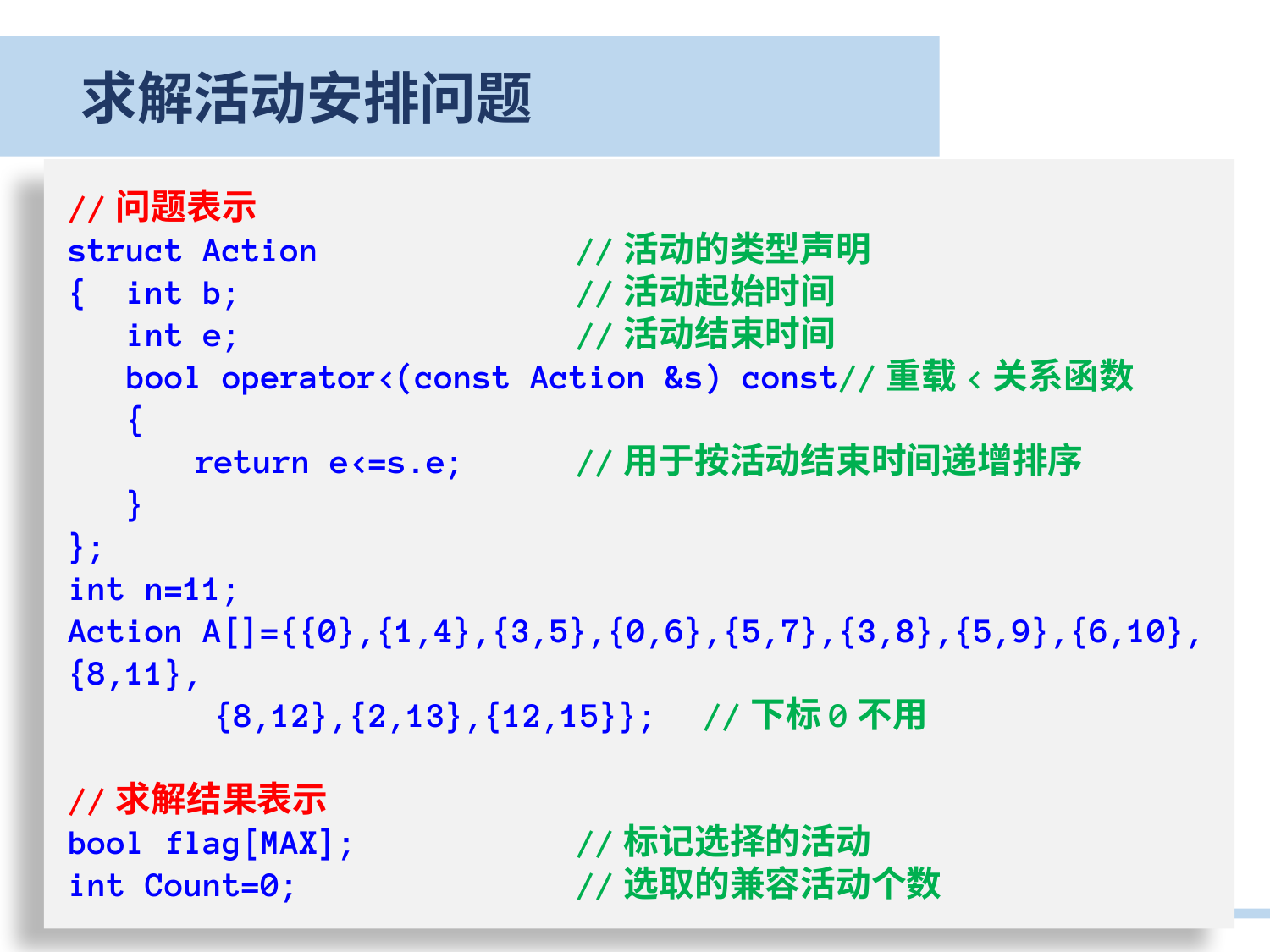

求解活动安排问题
//问题表示
struct Action			//活动的类型声明
{  int b;			//活动起始时间
   int e;			//活动结束时间
   bool operator<(const Action &s) const//重载<关系函数
   {
	return e<=s.e;	//用于按活动结束时间递增排序
   }
};
int n=11;
Action A[]={{0},{1,4},{3,5},{0,6},{5,7},{3,8},{5,9},{6,10},{8,11},
	 {8,12},{2,13},{12,15}};	//下标0不用
//求解结果表示
bool flag[MAX];		//标记选择的活动
int Count=0;			//选取的兼容活动个数